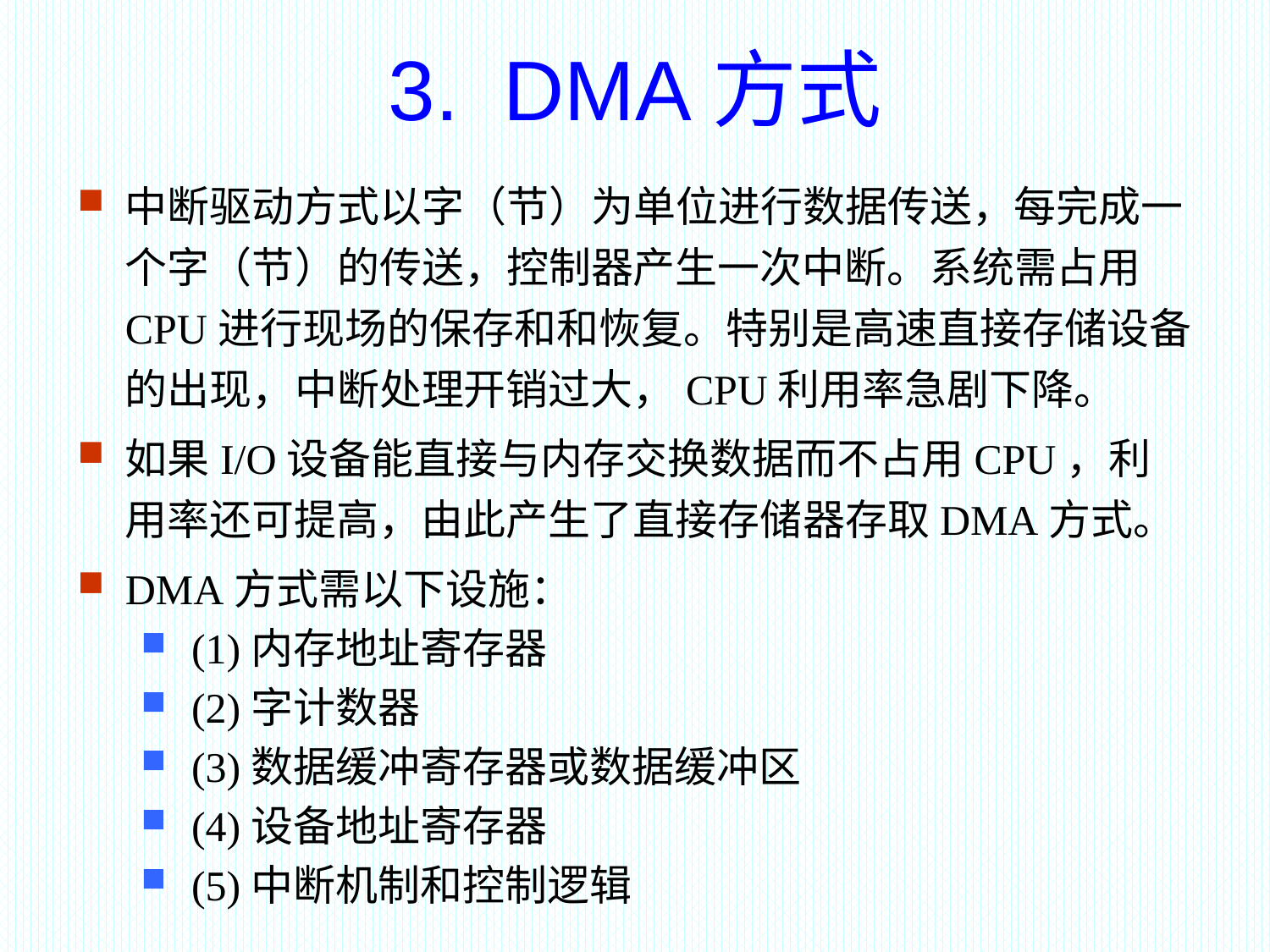

3.  DMA方式
中断驱动方式以字（节）为单位进行数据传送，每完成一个字（节）的传送，控制器产生一次中断。系统需占用CPU进行现场的保存和和恢复。特别是高速直接存储设备的出现，中断处理开销过大，CPU利用率急剧下降。
如果I/O设备能直接与内存交换数据而不占用CPU，利用率还可提高，由此产生了直接存储器存取DMA方式。
DMA方式需以下设施：
 (1)内存地址寄存器
 (2)字计数器
 (3)数据缓冲寄存器或数据缓冲区
 (4)设备地址寄存器
 (5)中断机制和控制逻辑